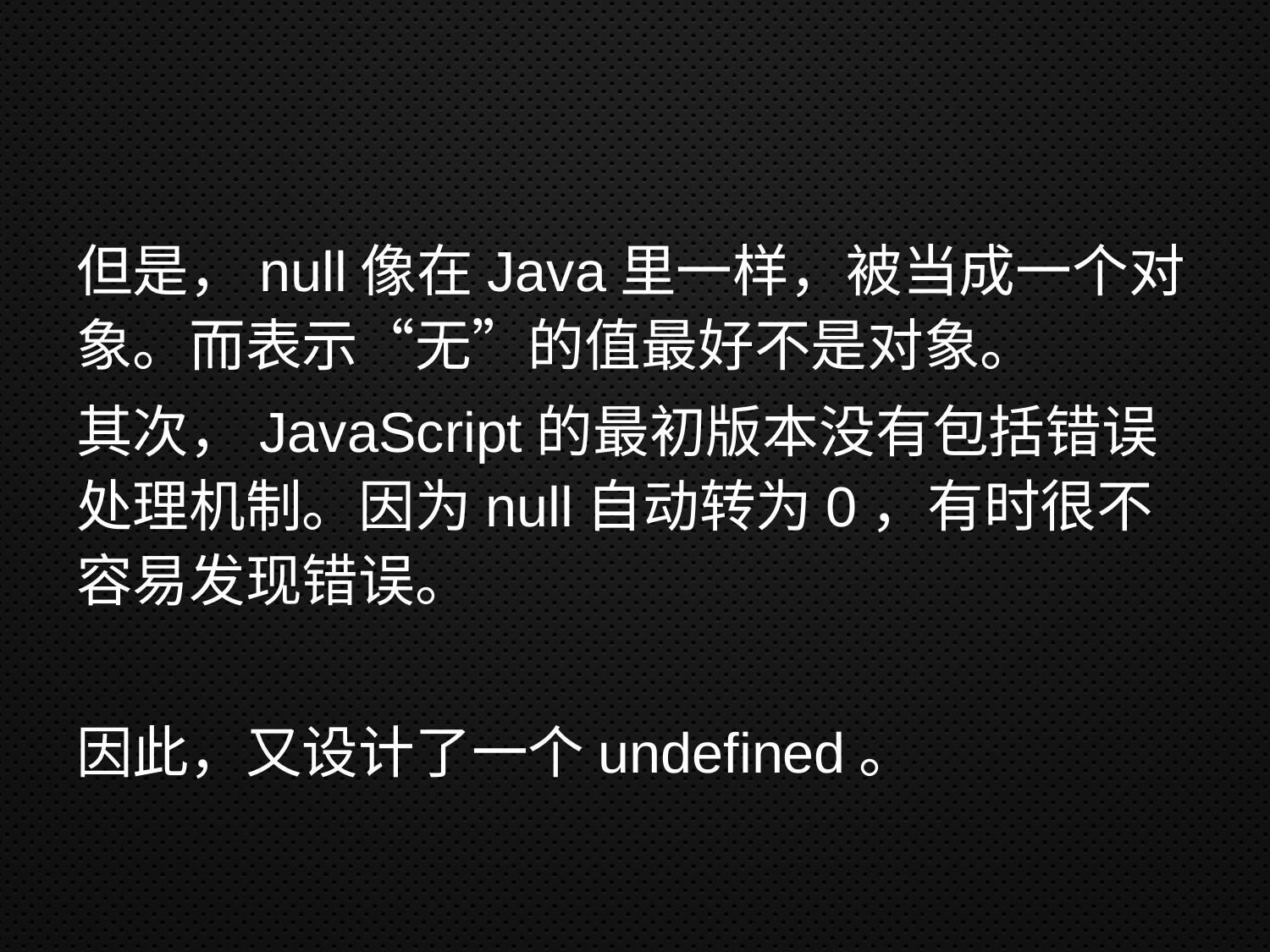

#
但是，null像在Java里一样，被当成一个对象。而表示“无”的值最好不是对象。
其次，JavaScript的最初版本没有包括错误处理机制。因为null自动转为0，有时很不容易发现错误。

因此，又设计了一个undefined。